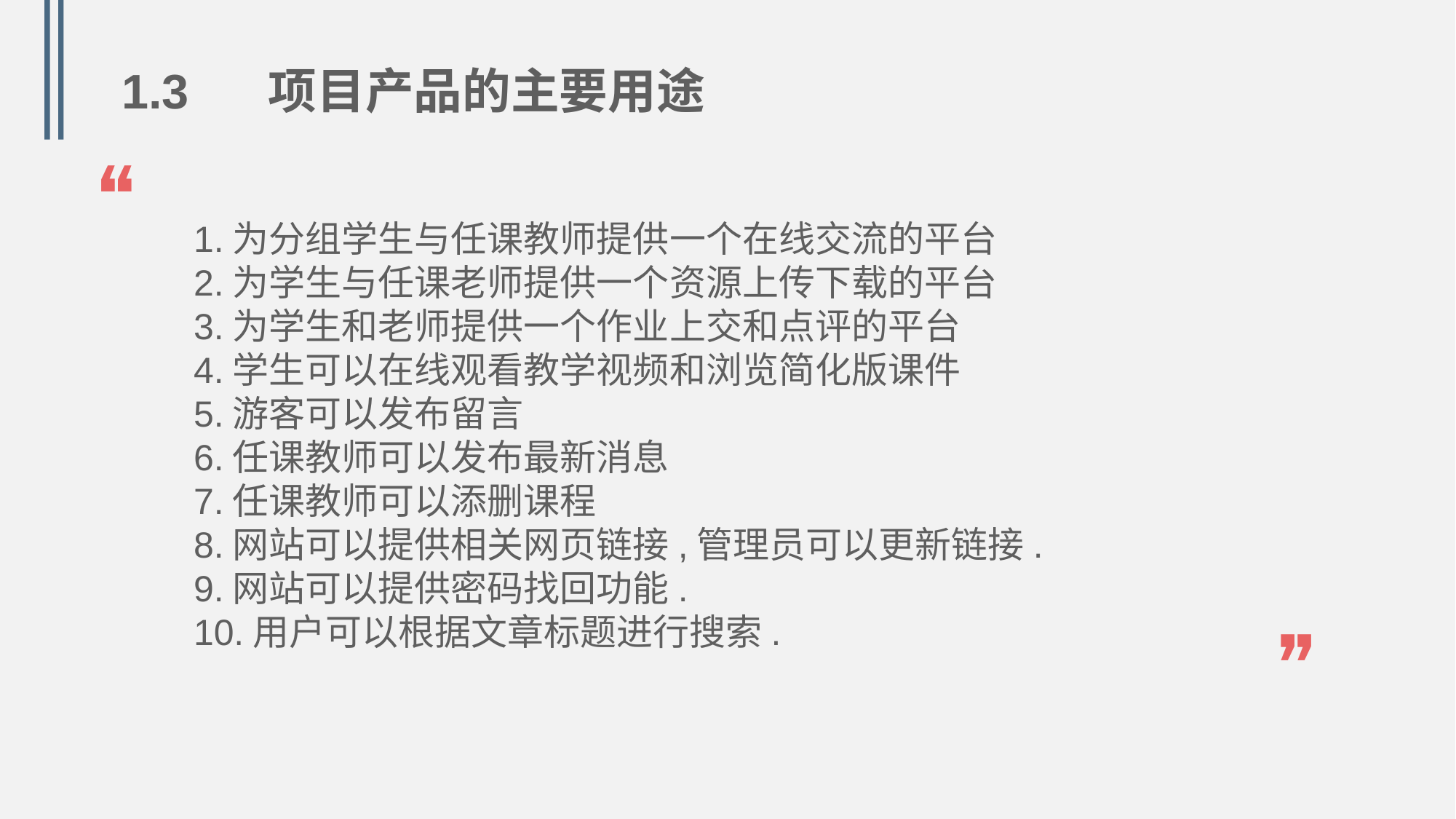

1.3     项目产品的主要用途
“
1.为分组学生与任课教师提供一个在线交流的平台
2.为学生与任课老师提供一个资源上传下载的平台
3.为学生和老师提供一个作业上交和点评的平台
4.学生可以在线观看教学视频和浏览简化版课件
5.游客可以发布留言
6.任课教师可以发布最新消息
7.任课教师可以添删课程
8.网站可以提供相关网页链接,管理员可以更新链接.
9.网站可以提供密码找回功能.
10.用户可以根据文章标题进行搜索.
”